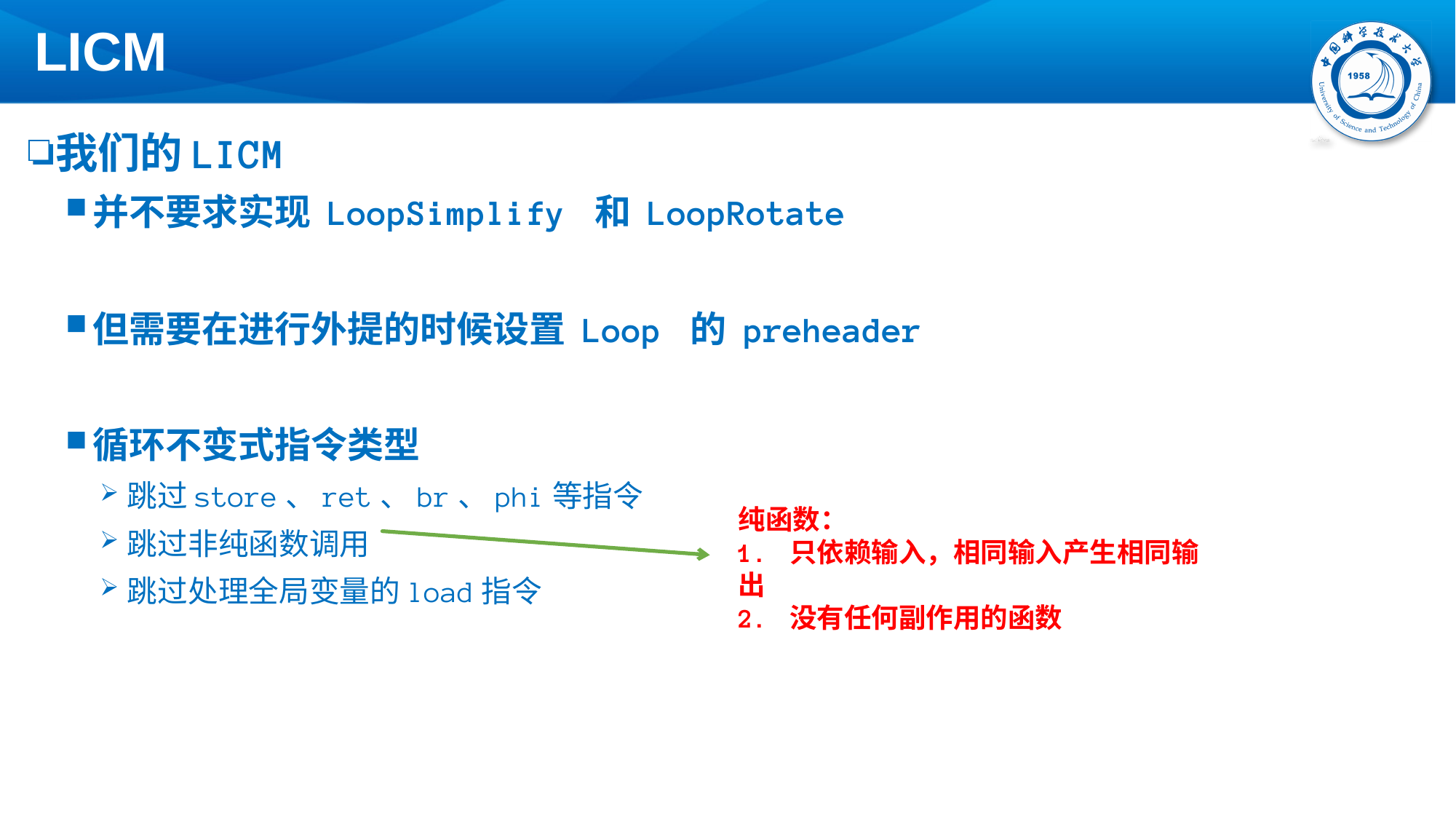

# LICM
我们的LICM
并不要求实现 LoopSimplify 和 LoopRotate

但需要在进行外提的时候设置 Loop 的 preheader

循环不变式指令类型
跳过store、ret、br、phi等指令
跳过非纯函数调用
跳过处理全局变量的load指令

纯函数：
1. 只依赖输入，相同输入产生相同输出
2. 没有任何副作用的函数